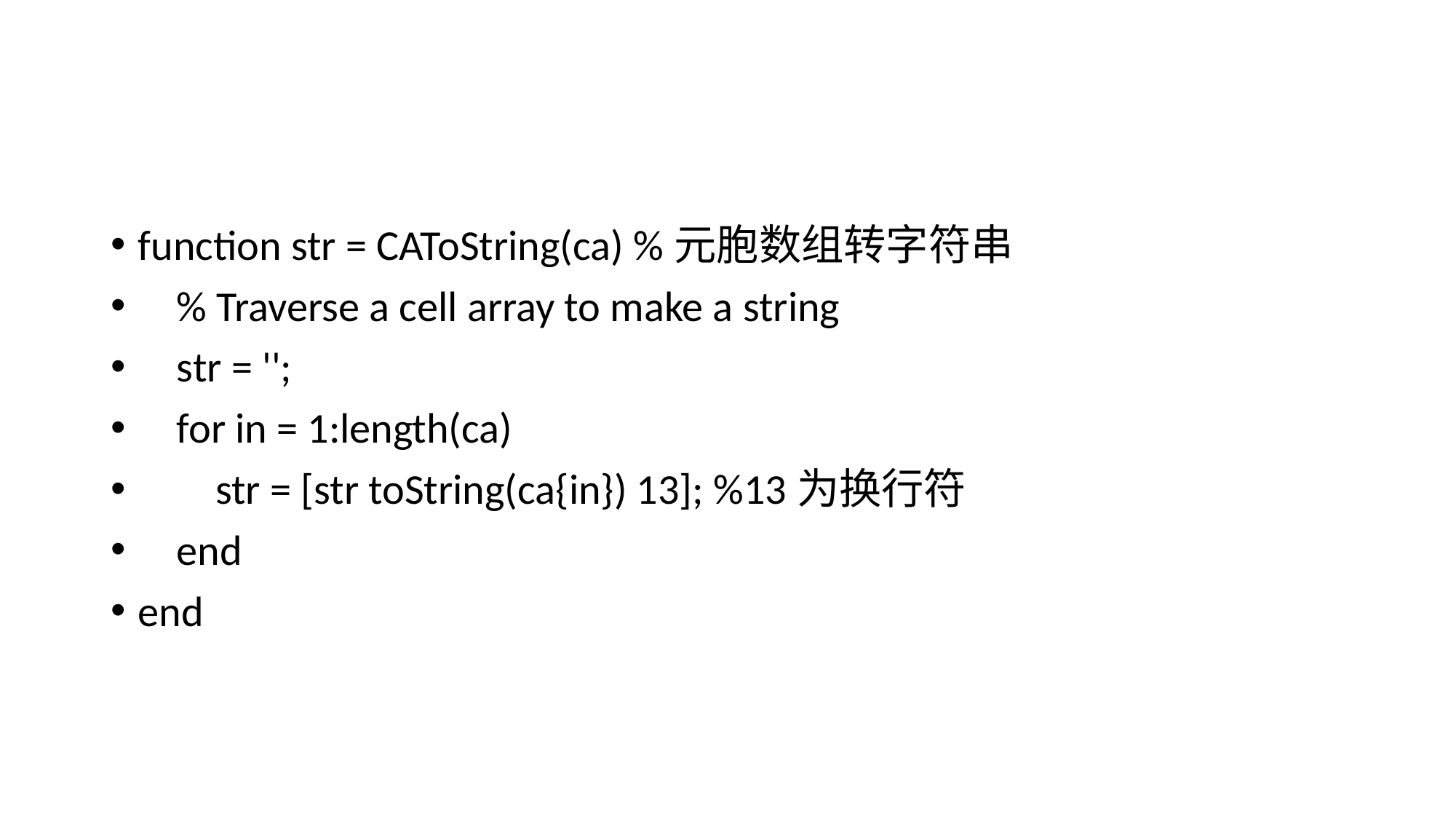

#
function str = CAToString(ca) %元胞数组转字符串
    % Traverse a cell array to make a string
    str = '';
    for in = 1:length(ca)
        str = [str toString(ca{in}) 13]; %13为换行符
    end
end